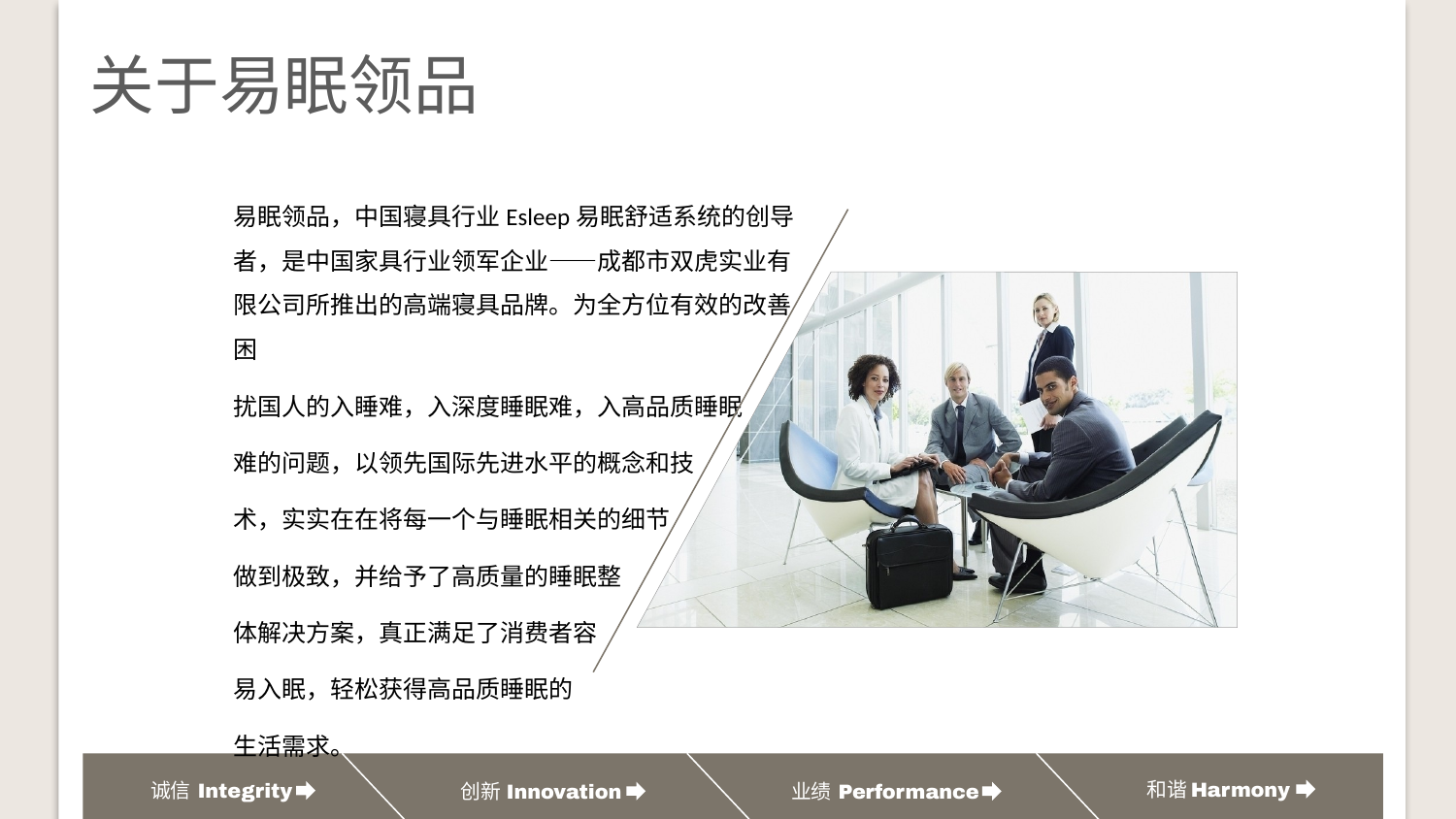

关于易眠领品
易眠领品，中国寝具行业Esleep易眠舒适系统的创导者，是中国家具行业领军企业——成都市双虎实业有限公司所推出的高端寝具品牌。为全方位有效的改善困
扰国人的入睡难，入深度睡眠难，入高品质睡眠
难的问题，以领先国际先进水平的概念和技
术，实实在在将每一个与睡眠相关的细节
做到极致，并给予了高质量的睡眠整
体解决方案，真正满足了消费者容
易入眠，轻松获得高品质睡眠的
生活需求。